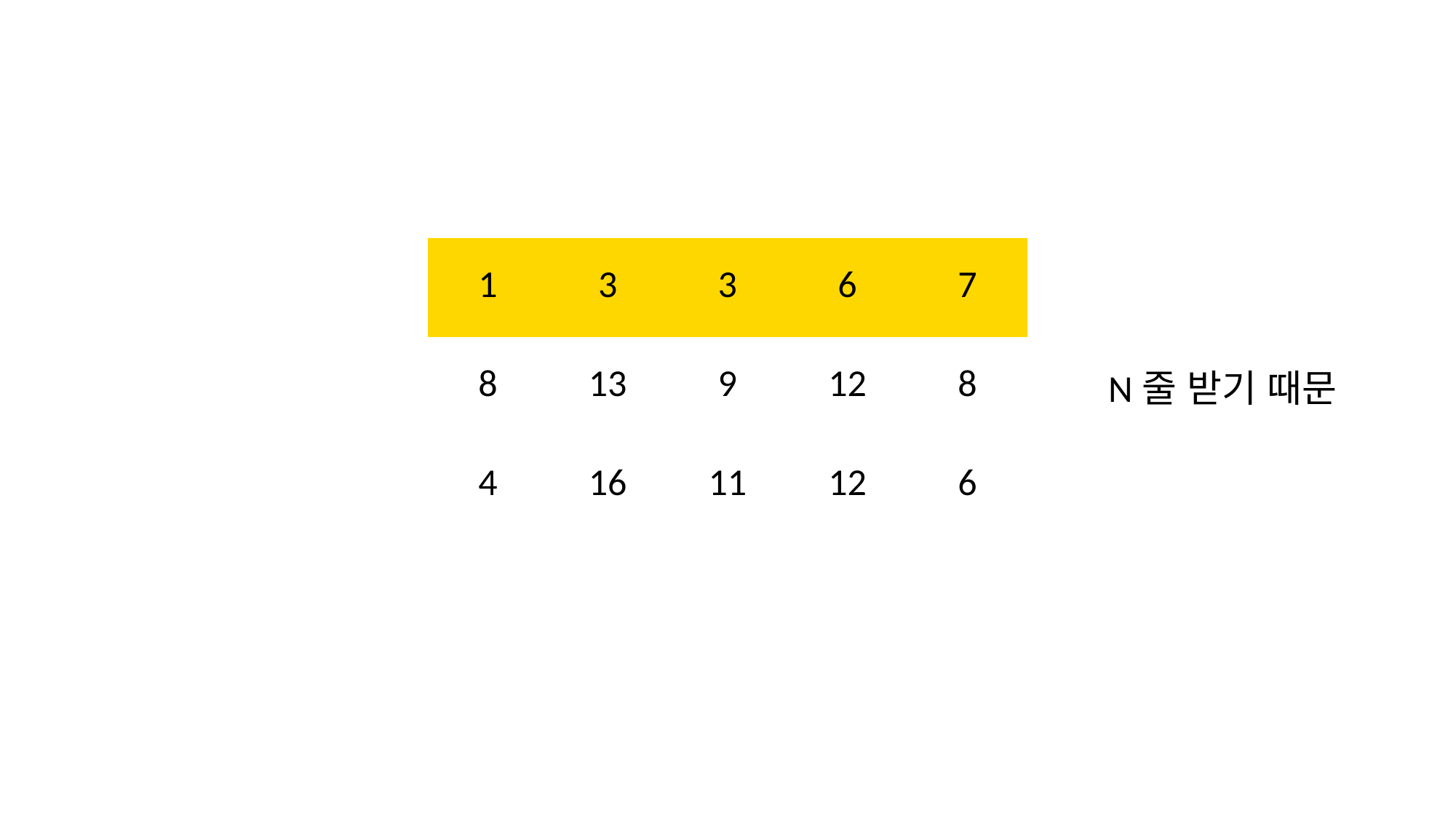

| 1 | 3 | 3 | 6 | 7 |
| --- | --- | --- | --- | --- |
| 8 | 13 | 9 | 12 | 8 |
| 4 | 16 | 11 | 12 | 6 |
N줄 받기 때문